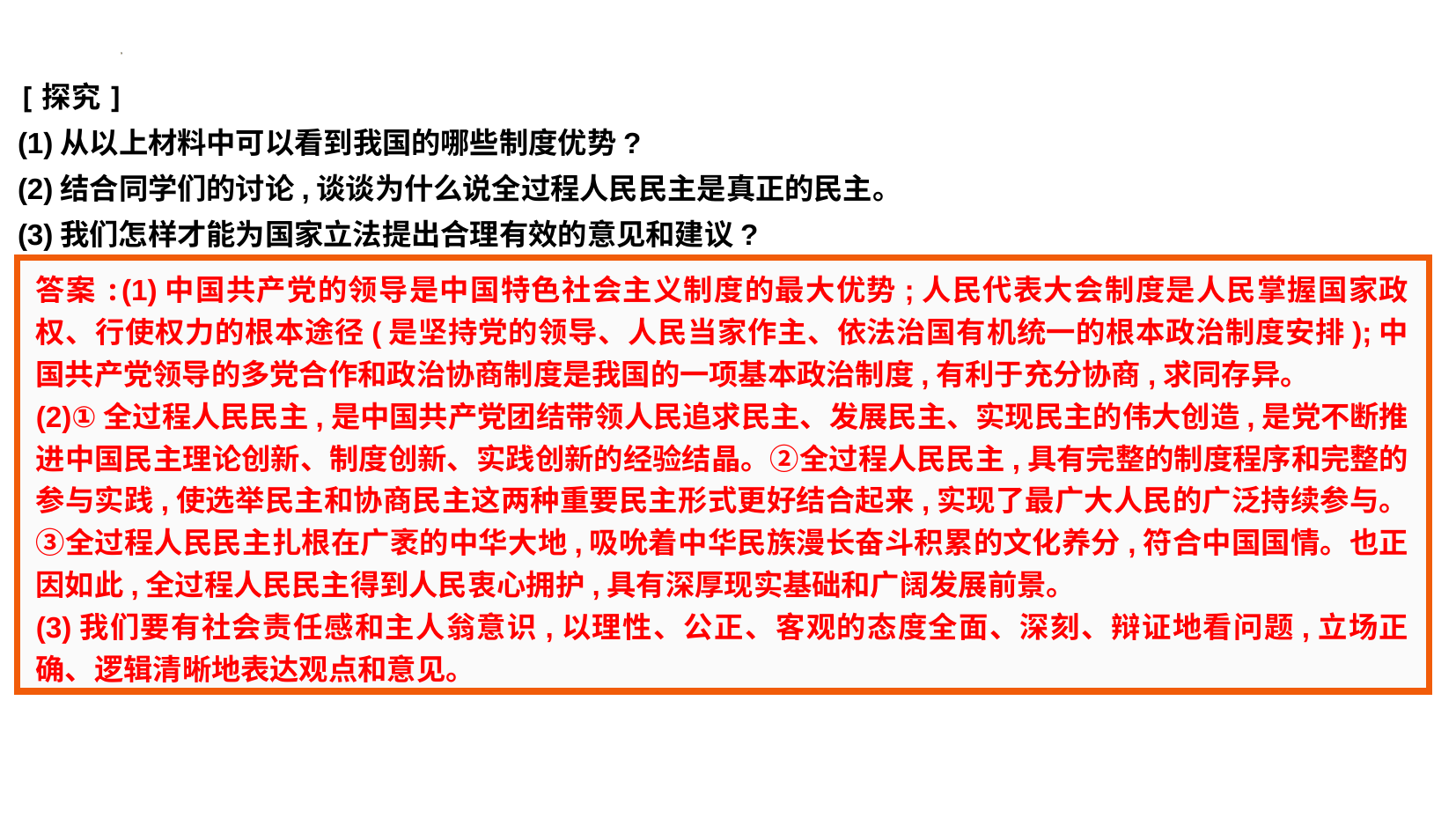

[探究]
(1)从以上材料中可以看到我国的哪些制度优势?
(2)结合同学们的讨论,谈谈为什么说全过程人民民主是真正的民主。
(3)我们怎样才能为国家立法提出合理有效的意见和建议?

答案:(1)中国共产党的领导是中国特色社会主义制度的最大优势;人民代表大会制度是人民掌握国家政权、行使权力的根本途径(是坚持党的领导、人民当家作主、依法治国有机统一的根本政治制度安排);中国共产党领导的多党合作和政治协商制度是我国的一项基本政治制度,有利于充分协商,求同存异。
(2)①全过程人民民主,是中国共产党团结带领人民追求民主、发展民主、实现民主的伟大创造,是党不断推进中国民主理论创新、制度创新、实践创新的经验结晶。②全过程人民民主,具有完整的制度程序和完整的参与实践,使选举民主和协商民主这两种重要民主形式更好结合起来,实现了最广大人民的广泛持续参与。③全过程人民民主扎根在广袤的中华大地,吸吮着中华民族漫长奋斗积累的文化养分,符合中国国情。也正因如此,全过程人民民主得到人民衷心拥护,具有深厚现实基础和广阔发展前景。
(3)我们要有社会责任感和主人翁意识,以理性、公正、客观的态度全面、深刻、辩证地看问题,立场正确、逻辑清晰地表达观点和意见。